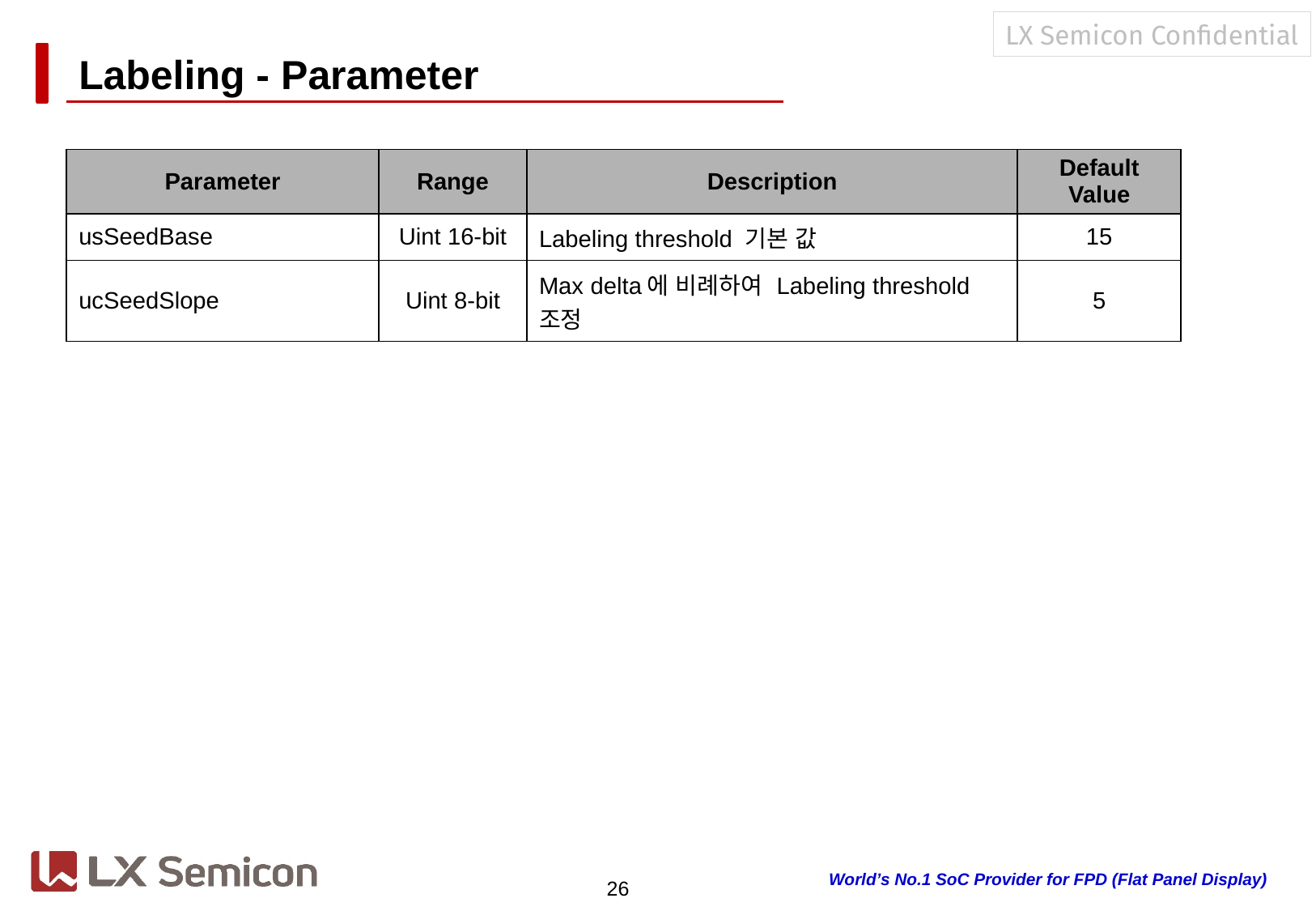

# Labeling - Parameter
| Parameter | Range | Description | Default Value |
| --- | --- | --- | --- |
| usSeedBase | Uint 16-bit | Labeling threshold 기본 값 | 15 |
| ucSeedSlope | Uint 8-bit | Max delta에 비례하여 Labeling threshold 조정 | 5 |